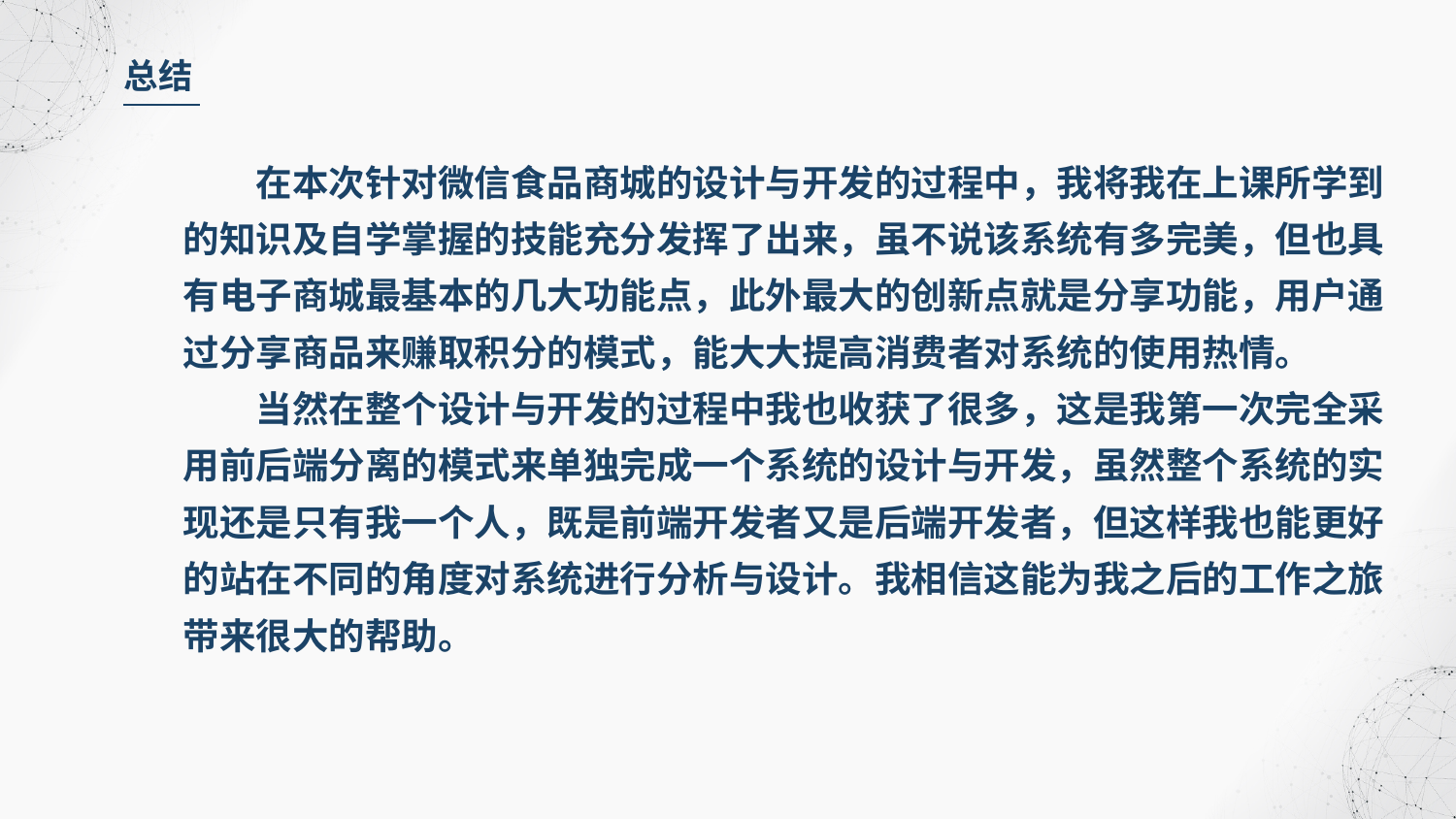

总结
在本次针对微信食品商城的设计与开发的过程中，我将我在上课所学到的知识及自学掌握的技能充分发挥了出来，虽不说该系统有多完美，但也具有电子商城最基本的几大功能点，此外最大的创新点就是分享功能，用户通过分享商品来赚取积分的模式，能大大提高消费者对系统的使用热情。
当然在整个设计与开发的过程中我也收获了很多，这是我第一次完全采用前后端分离的模式来单独完成一个系统的设计与开发，虽然整个系统的实现还是只有我一个人，既是前端开发者又是后端开发者，但这样我也能更好的站在不同的角度对系统进行分析与设计。我相信这能为我之后的工作之旅带来很大的帮助。